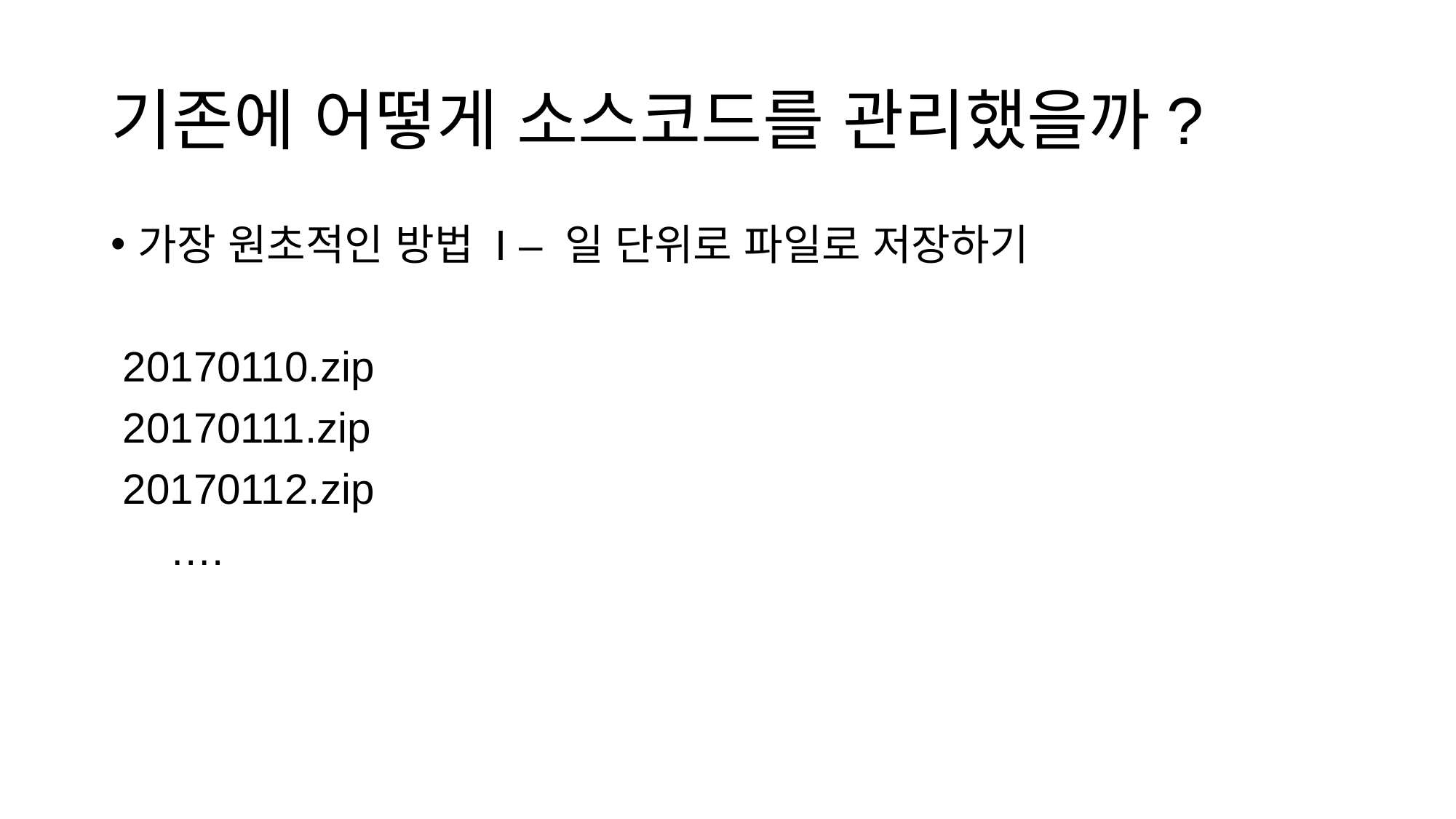

# 기존에 어떻게 소스코드를 관리했을까?
가장 원초적인 방법 I – 일 단위로 파일로 저장하기

 20170110.zip
 20170111.zip
 20170112.zip
     ….